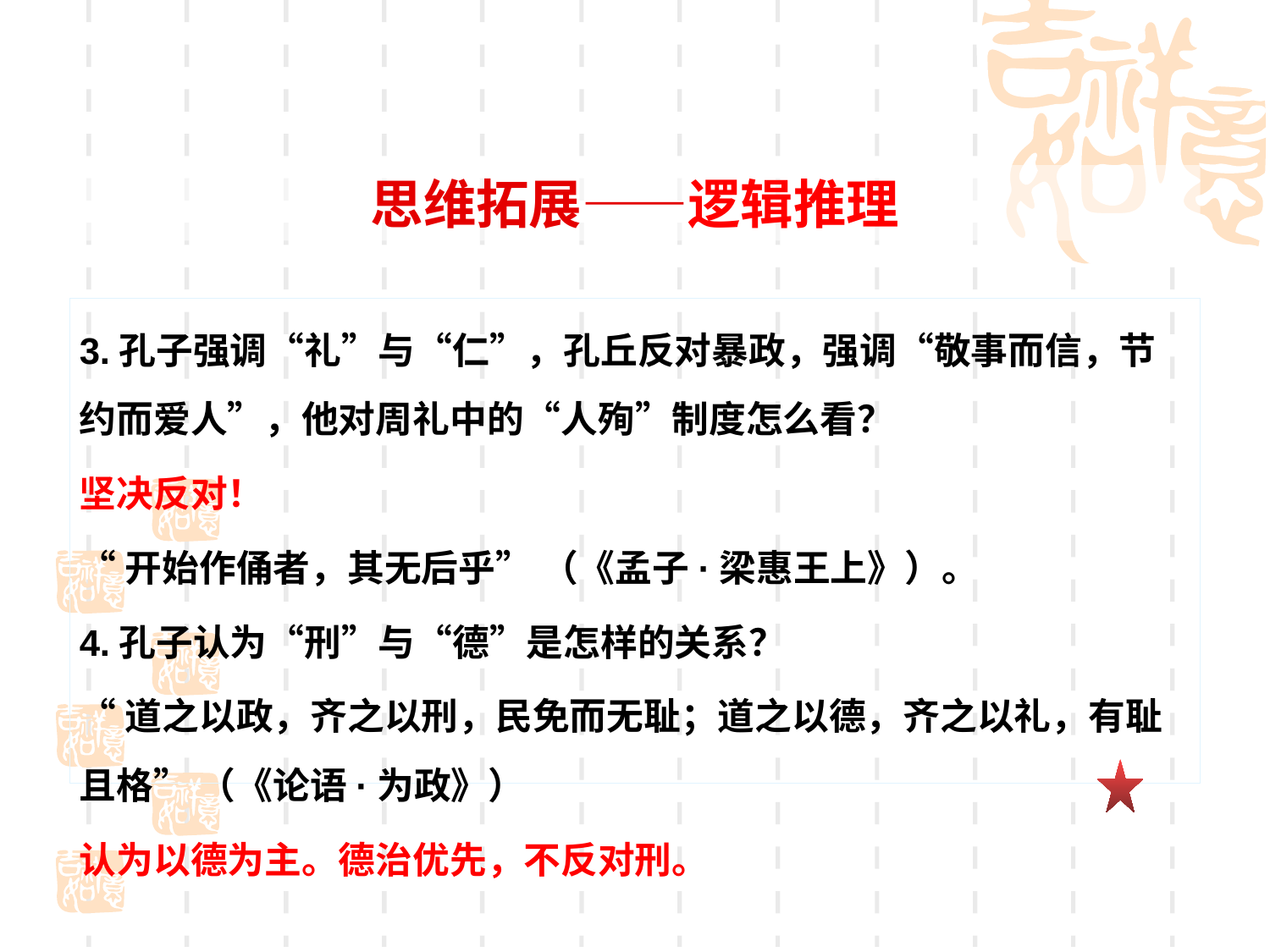

# 思维拓展——逻辑推理
3.孔子强调“礼”与“仁”，孔丘反对暴政，强调“敬事而信，节约而爱人”，他对周礼中的“人殉”制度怎么看？
坚决反对！
“开始作俑者，其无后乎” （《孟子·梁惠王上》）。
4.孔子认为“刑”与“德”是怎样的关系？
“道之以政，齐之以刑，民免而无耻；道之以德，齐之以礼，有耻且格” （《论语·为政》）
认为以德为主。德治优先，不反对刑。